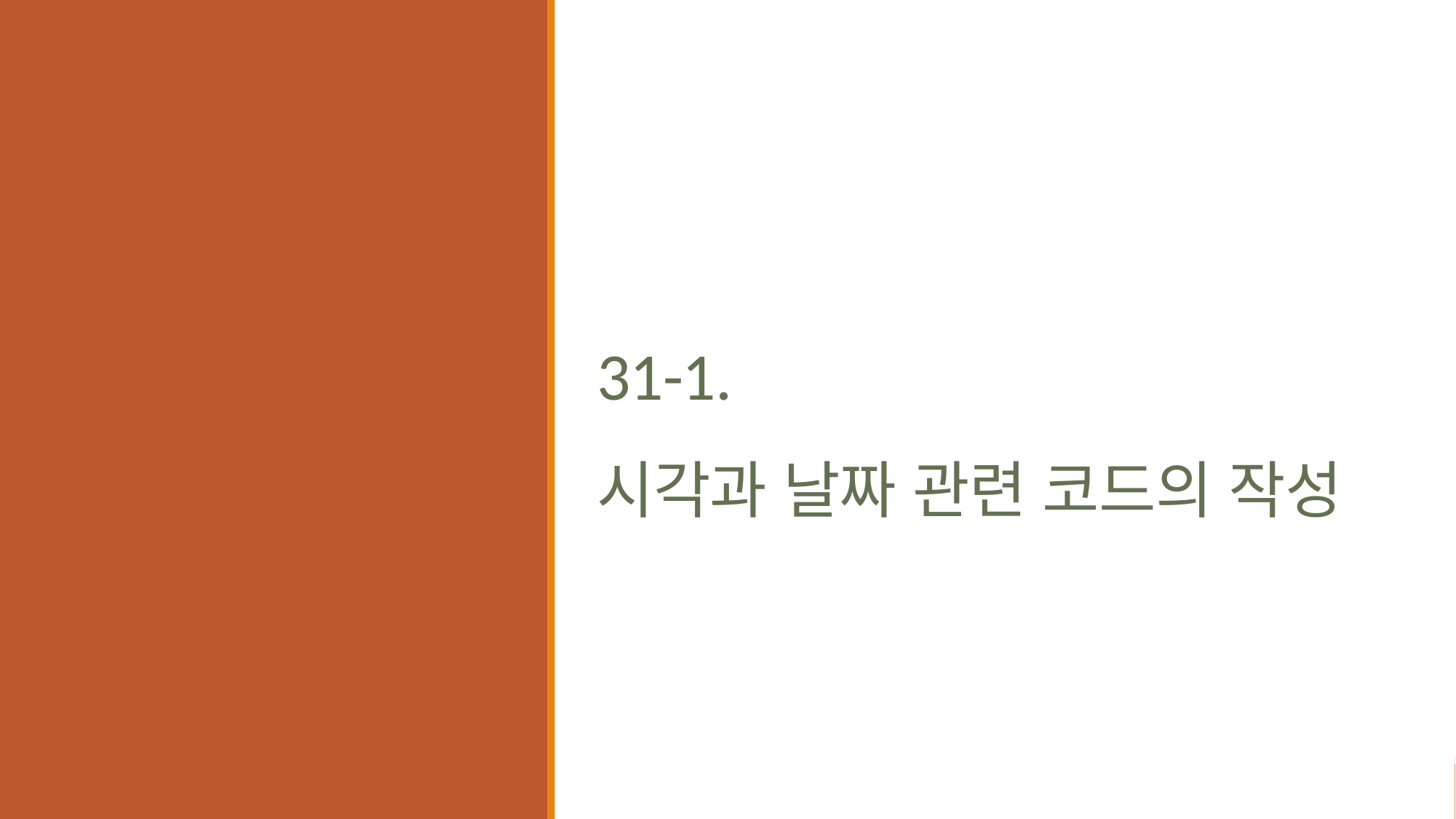

# 31-1. 시각과 날짜 관련 코드의 작성